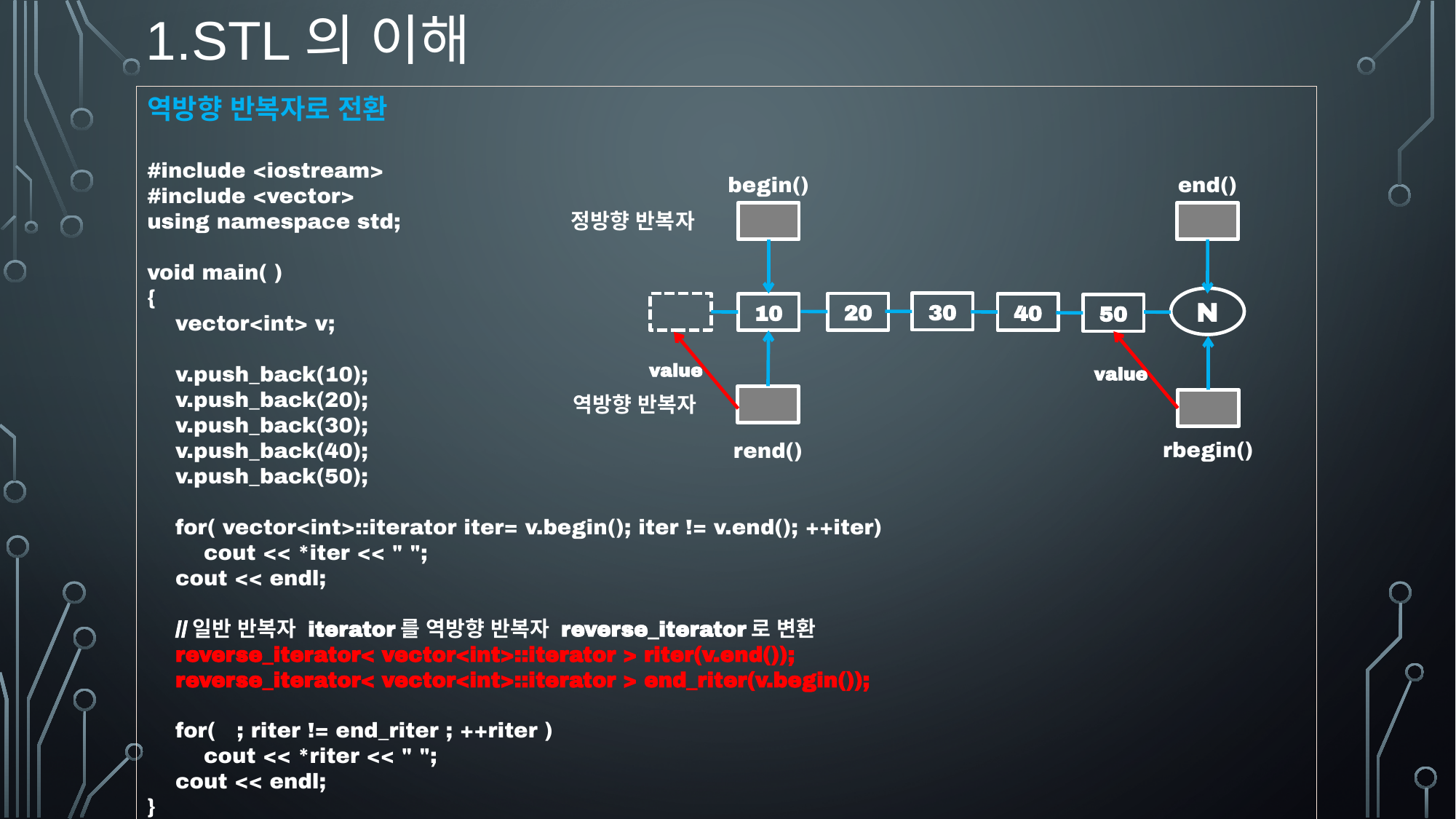

# 1.Stl의 이해
역방향 반복자로 전환

#include <iostream>
#include <vector>
using namespace std;

void main( )
{
    vector<int> v;

    v.push_back(10);
    v.push_back(20);
    v.push_back(30);
    v.push_back(40);
    v.push_back(50);

    for( vector<int>::iterator iter= v.begin(); iter != v.end(); ++iter)
        cout << *iter << " ";
    cout << endl;

    //일반 반복자 iterator를 역방향 반복자 reverse_iterator로 변환
    reverse_iterator< vector<int>::iterator > riter(v.end());
    reverse_iterator< vector<int>::iterator > end_riter(v.begin());

    for(   ; riter != end_riter ; ++riter )
        cout << *riter << " ";
    cout << endl;
}
end()
begin()

정방향 반복자
N
30
20

10
40
50
value
value

역방향 반복자

rbegin()
rend()